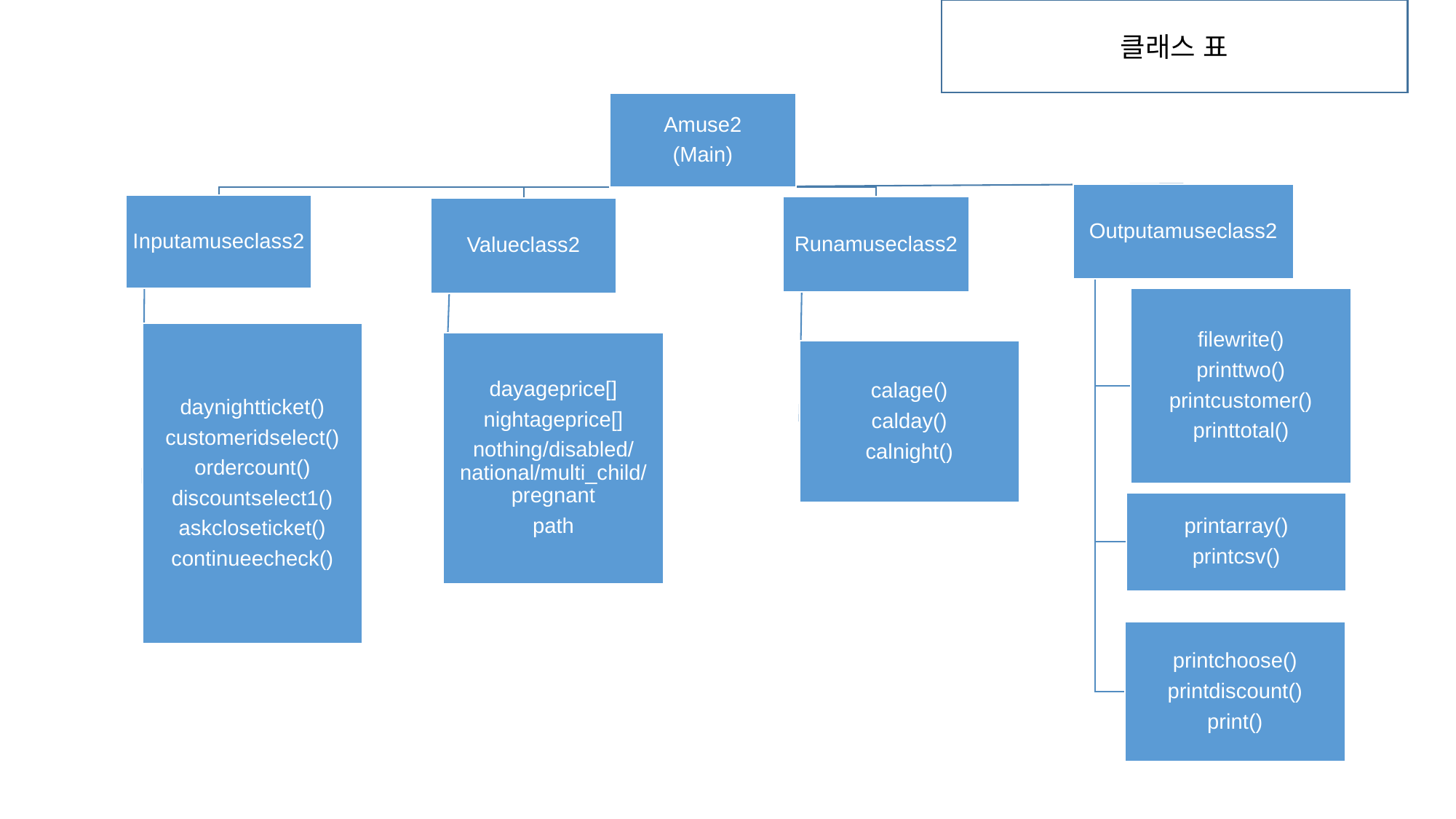

클래스 표
Amuse2
(Main)
Inputamuseclass2
daynightticket()
customeridselect()
ordercount()
discountselect1()
askcloseticket()
continueecheck()
Valueclass2
dayageprice[]
nightageprice[]
nothing/disabled/national/multi_child/ pregnant
path
Runamuseclass2
calage()
calday()
calnight()
Outputamuseclass2
filewrite()
printtwo()
printcustomer()
printtotal()
printarray()
printcsv()
printchoose()
printdiscount()
print()